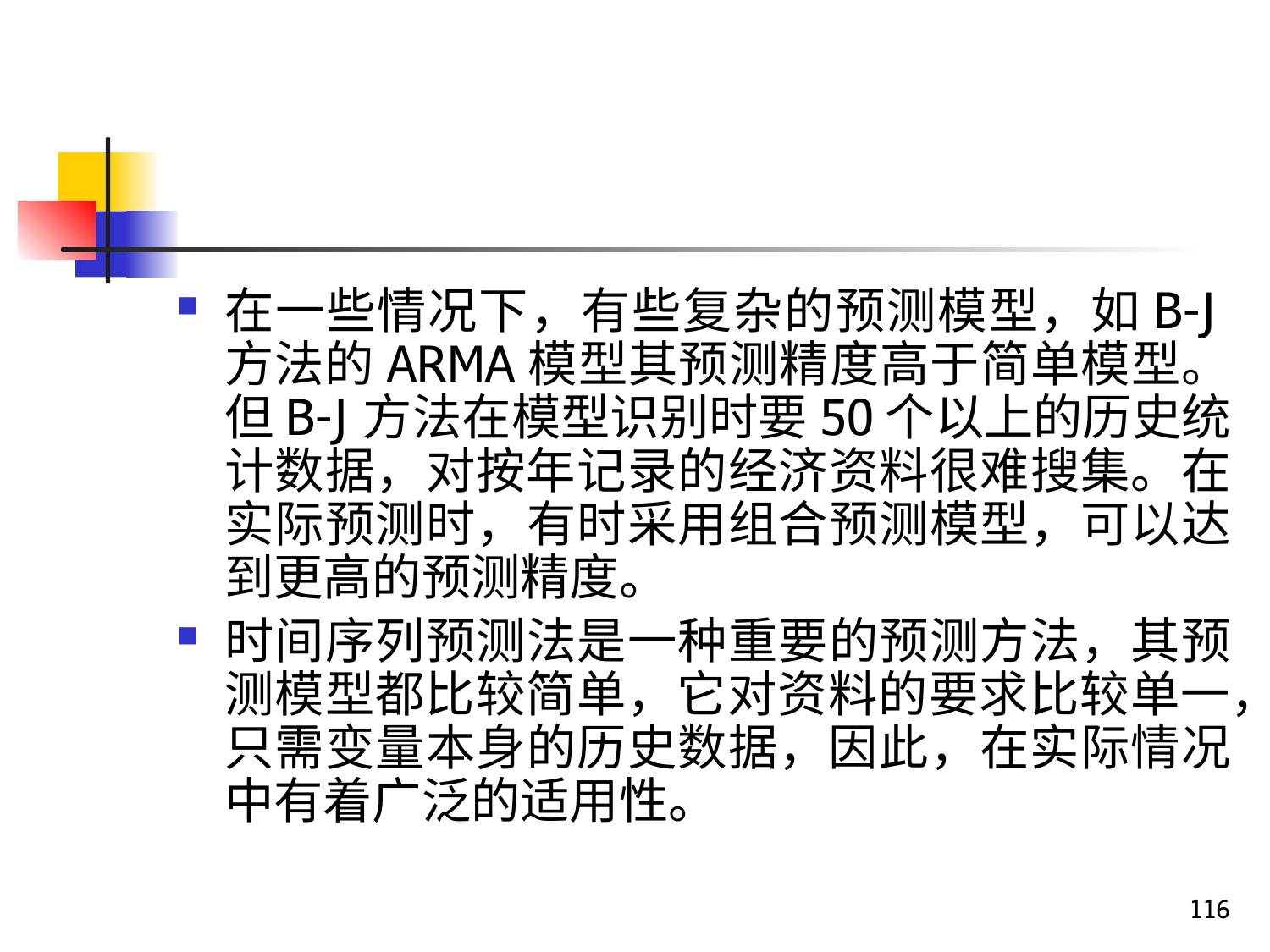

#
在一些情况下，有些复杂的预测模型，如B-J方法的ARMA模型其预测精度高于简单模型。但B-J方法在模型识别时要50个以上的历史统计数据，对按年记录的经济资料很难搜集。在实际预测时，有时采用组合预测模型，可以达到更高的预测精度。
时间序列预测法是一种重要的预测方法，其预测模型都比较简单，它对资料的要求比较单一，只需变量本身的历史数据，因此，在实际情况中有着广泛的适用性。
116